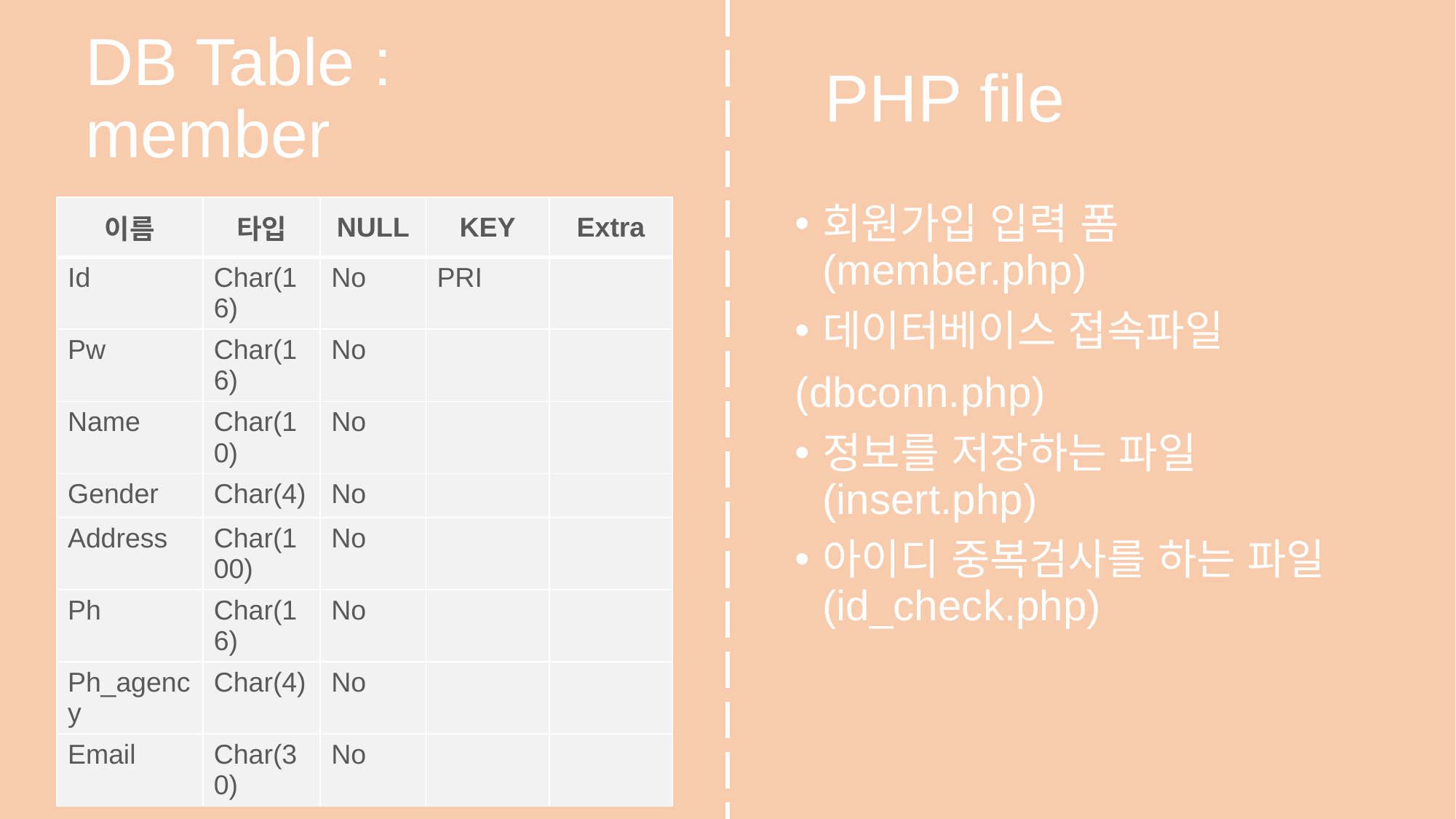

# DB Table : member
PHP file
| 이름 | 타입 | NULL | KEY | Extra |
| --- | --- | --- | --- | --- |
| Id | Char(16) | No | PRI |  |
| Pw | Char(16) | No |  |  |
| Name | Char(10) | No |  |  |
| Gender | Char(4) | No |  |  |
| Address | Char(100) | No |  |  |
| Ph | Char(16) | No |  |  |
| Ph\_agency | Char(4) | No |  |  |
| Email | Char(30) | No |  |  |
회원가입 입력 폼(member.php)
데이터베이스 접속파일
(dbconn.php)
정보를 저장하는 파일(insert.php)
아이디 중복검사를 하는 파일(id_check.php)